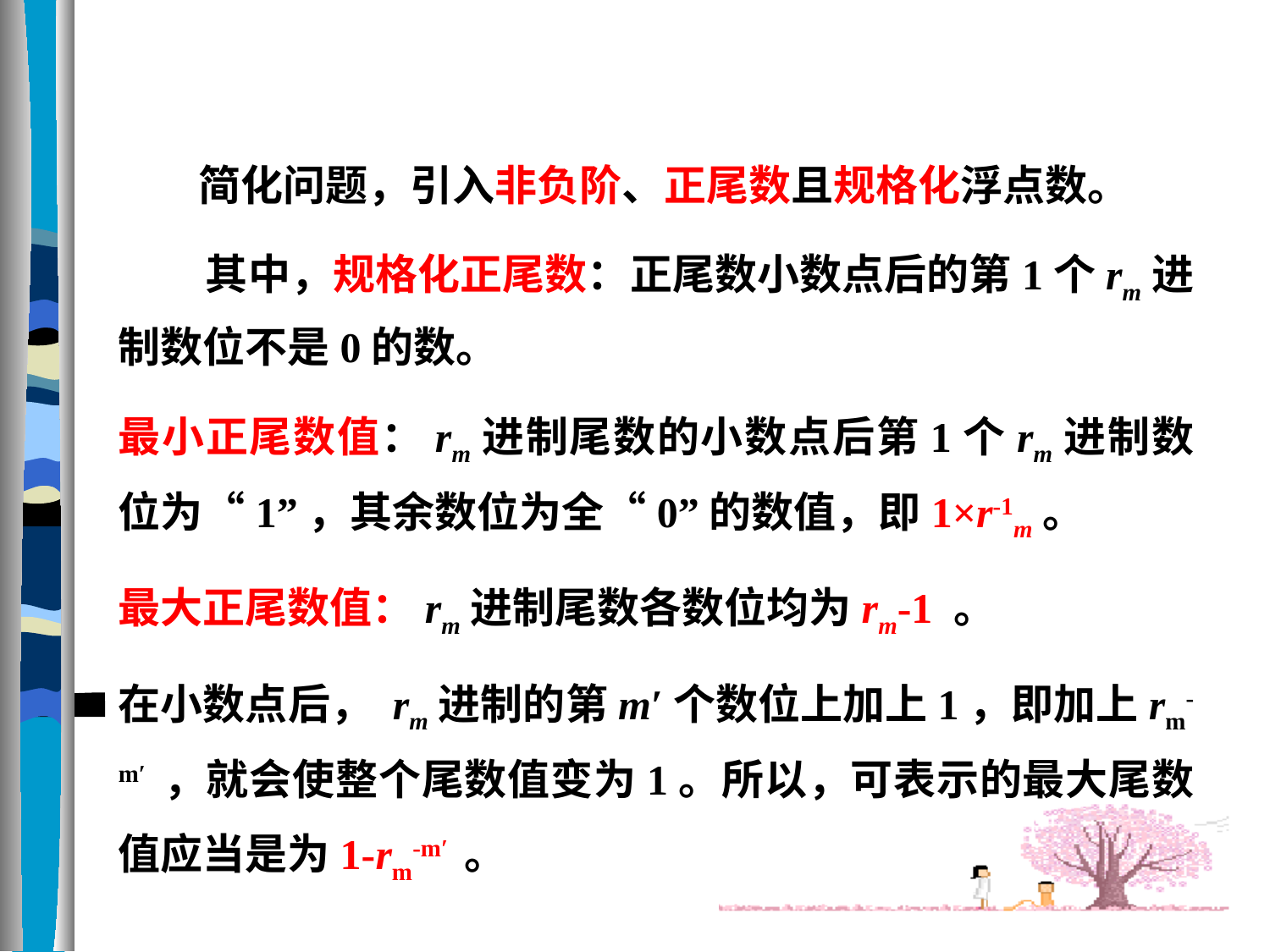

简化问题，引入非负阶、正尾数且规格化浮点数。
        其中，规格化正尾数：正尾数小数点后的第1个rm进制数位不是0的数。
最小正尾数值：rm进制尾数的小数点后第1个rm进制数位为“1”，其余数位为全“0”的数值，即1×r-1m。
最大正尾数值：rm进制尾数各数位均为rm-1 。
在小数点后， rm进制的第m′个数位上加上1，即加上rm-m′ ，就会使整个尾数值变为1。所以，可表示的最大尾数值应当是为1-rm-m′ 。